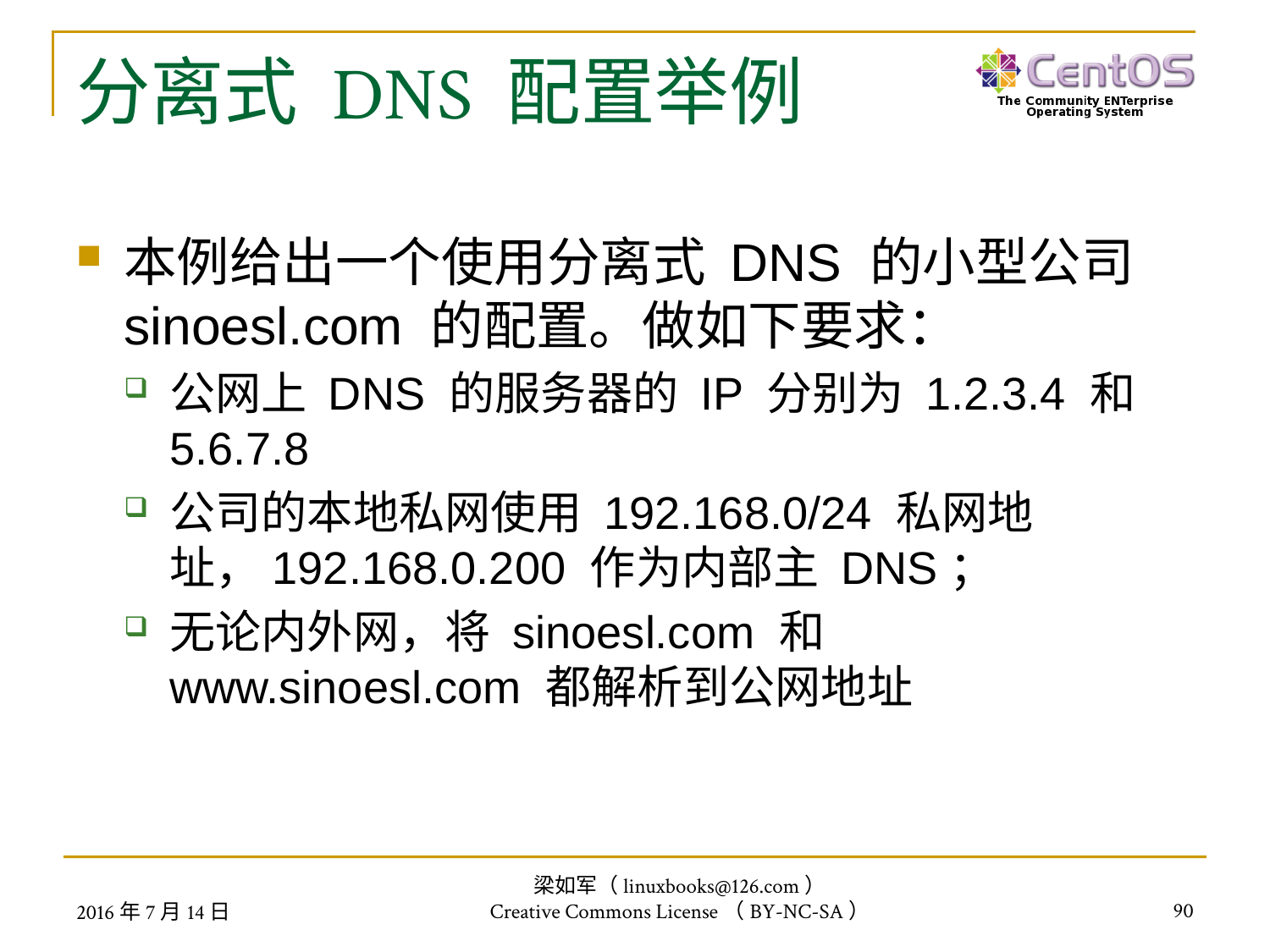

# 分离式 DNS 配置举例
本例给出一个使用分离式 DNS 的小型公司 sinoesl.com 的配置。做如下要求：
公网上 DNS 的服务器的 IP 分别为 1.2.3.4 和 5.6.7.8
公司的本地私网使用 192.168.0/24 私网地址，192.168.0.200 作为内部主 DNS；
无论内外网，将 sinoesl.com 和 www.sinoesl.com 都解析到公网地址

梁如军（linuxbooks@126.com）
Creative Commons License（BY-NC-SA）
2016年7月14日
90